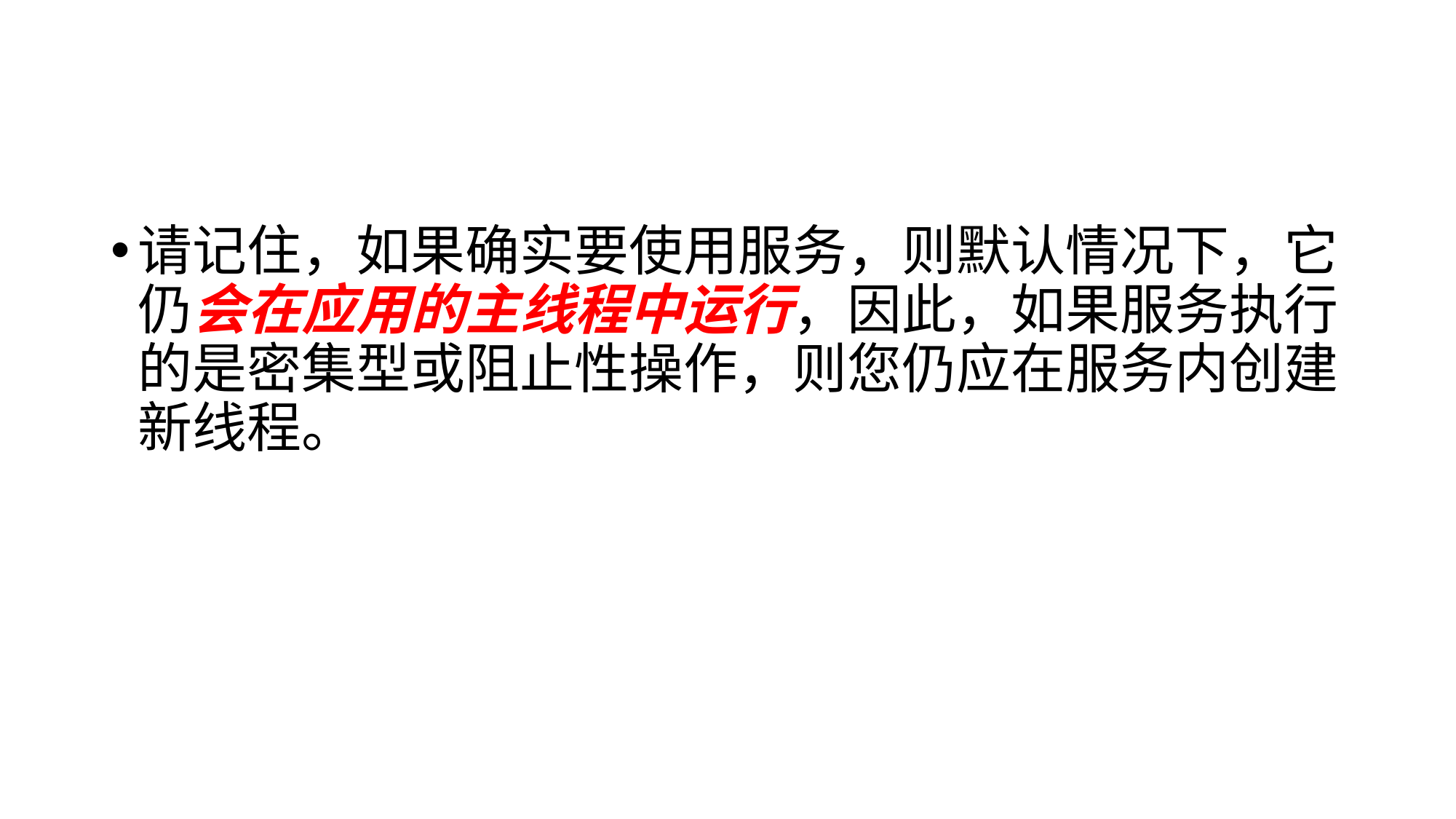

#
请记住，如果确实要使用服务，则默认情况下，它仍会在应用的主线程中运行，因此，如果服务执行的是密集型或阻止性操作，则您仍应在服务内创建新线程。